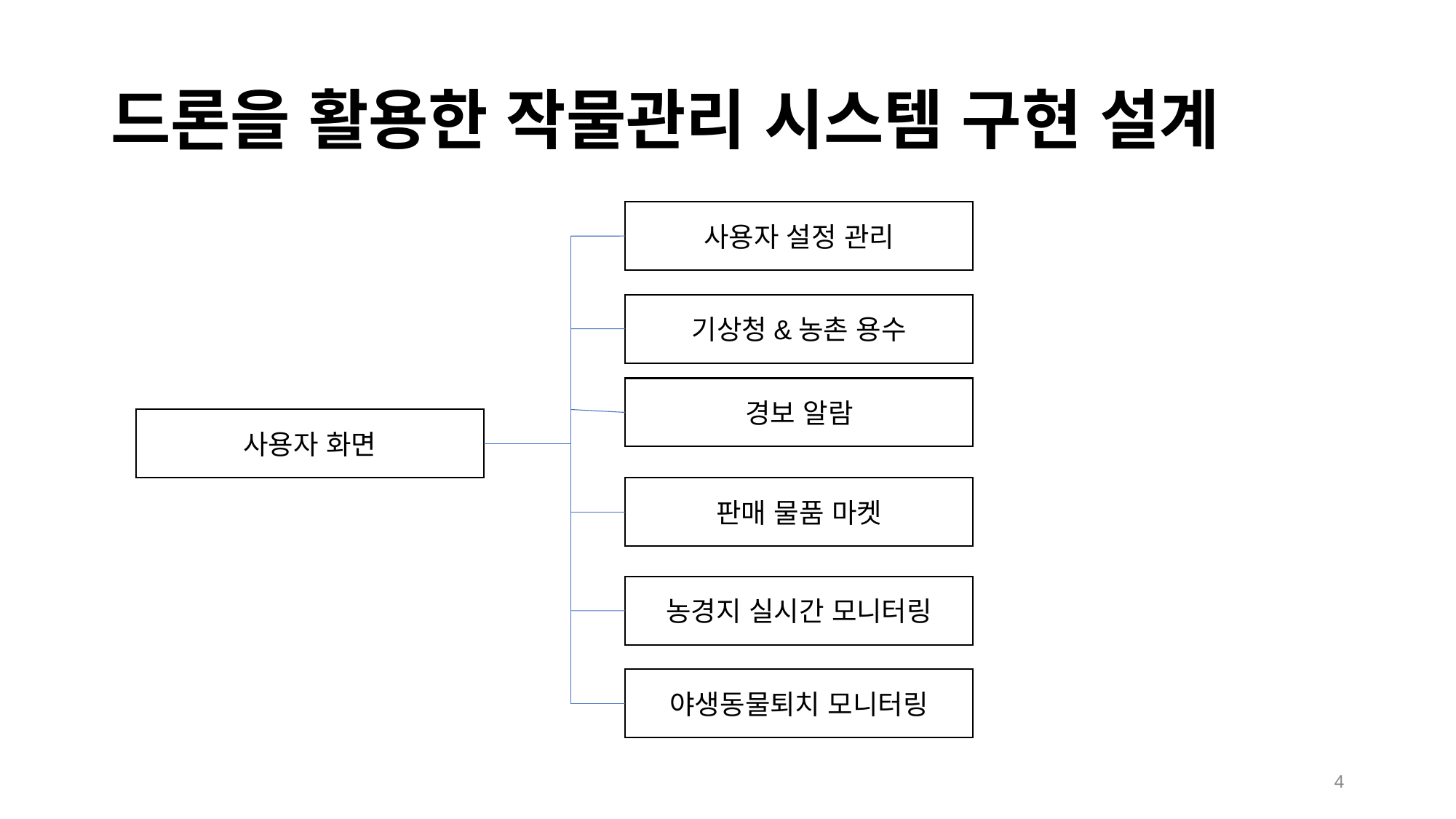

# 드론을 활용한 작물관리 시스템 구현 설계
사용자 설정 관리
기상청&농촌 용수
경보 알람
사용자 화면
판매 물품 마켓
농경지 실시간 모니터링
야생동물퇴치 모니터링

4